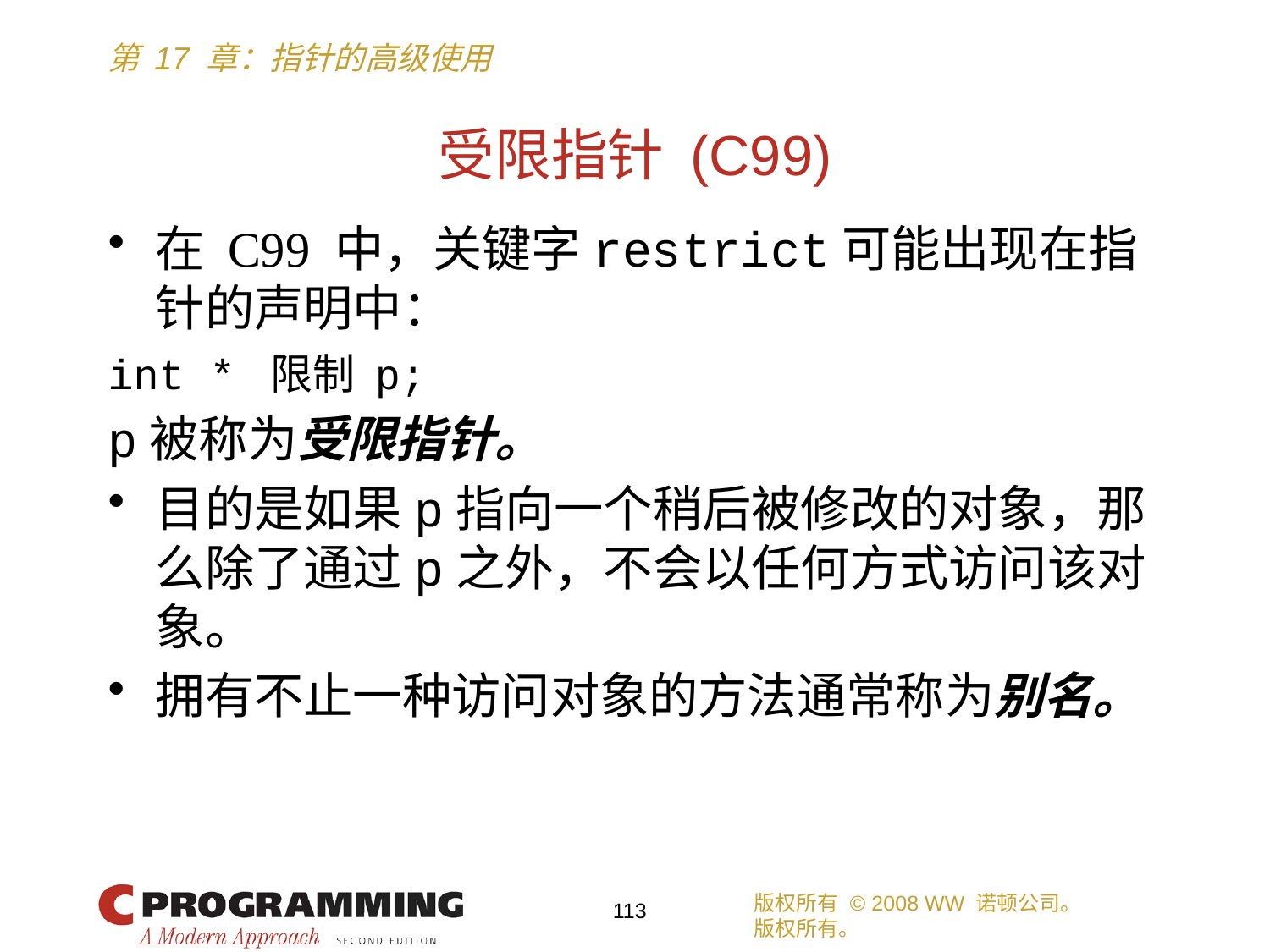

# 受限指针 (C99)
在 C99 中，关键字restrict可能出现在指针的声明中：
int * 限制 p;
p被称为受限指针。
目的是如果p指向一个稍后被修改的对象，那么除了通过p之外，不会以任何方式访问该对象。
拥有不止一种访问对象的方法通常称为别名。
版权所有 © 2008 WW 诺顿公司。
版权所有。
113